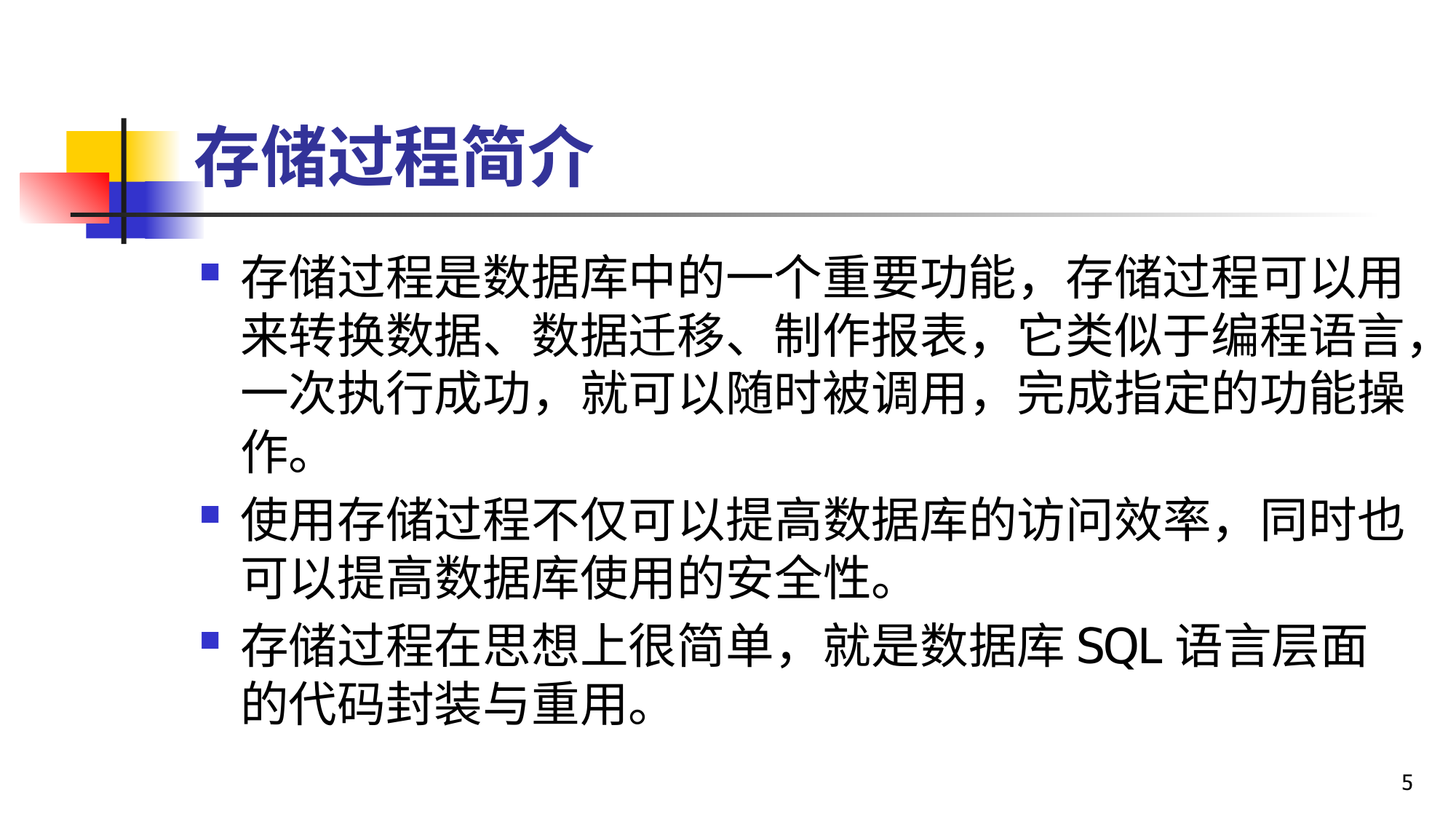

# 存储过程简介
存储过程是数据库中的一个重要功能，存储过程可以用来转换数据、数据迁移、制作报表，它类似于编程语言，一次执行成功，就可以随时被调用，完成指定的功能操作。
使用存储过程不仅可以提高数据库的访问效率，同时也可以提高数据库使用的安全性。
存储过程在思想上很简单，就是数据库SQL语言层面的代码封装与重用。
5